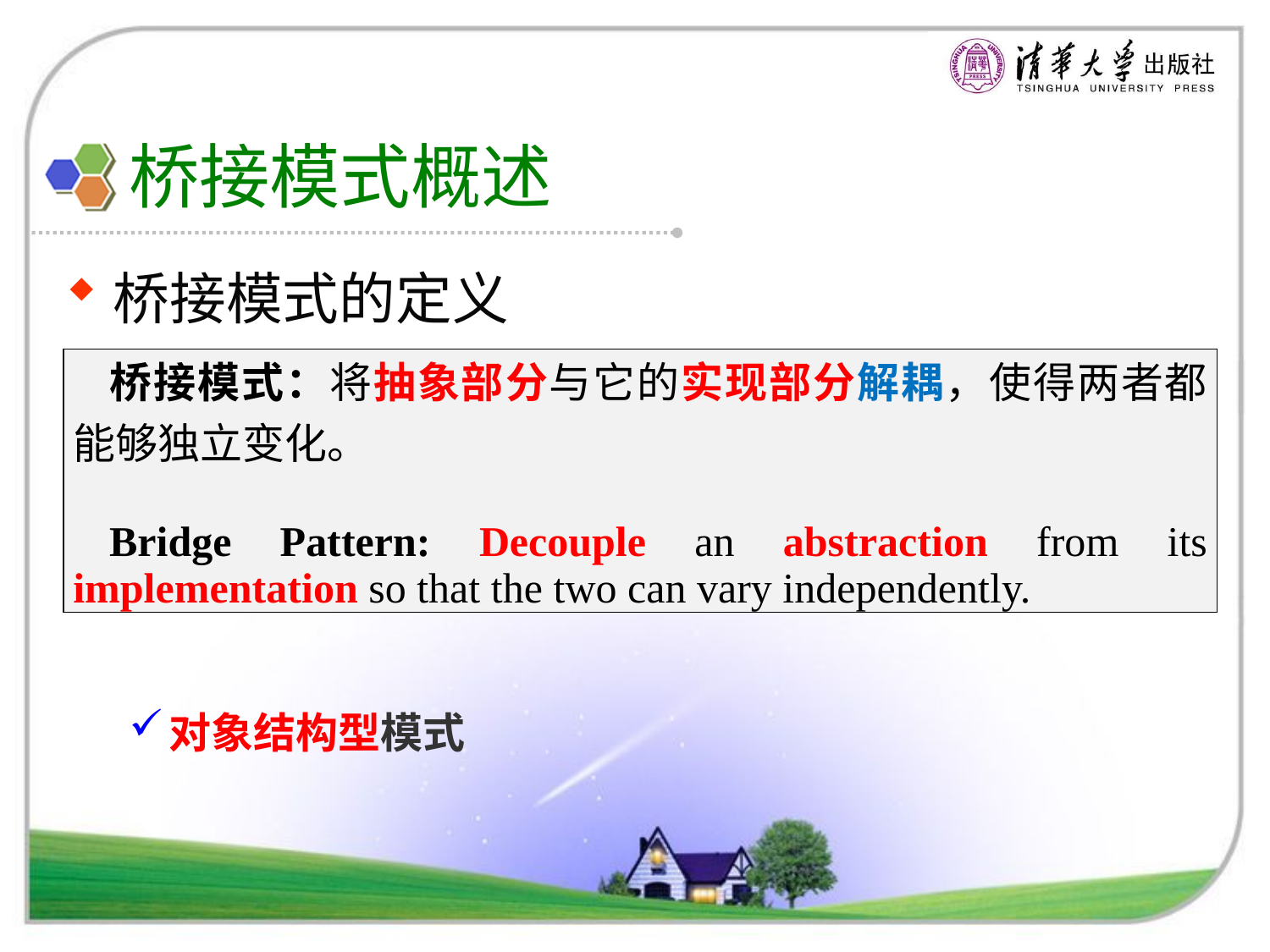

# 桥接模式概述
桥接模式的定义

对象结构型模式
| 桥接模式：将抽象部分与它的实现部分解耦，使得两者都能够独立变化。 Bridge Pattern: Decouple an abstraction from its implementation so that the two can vary independently. |
| --- |